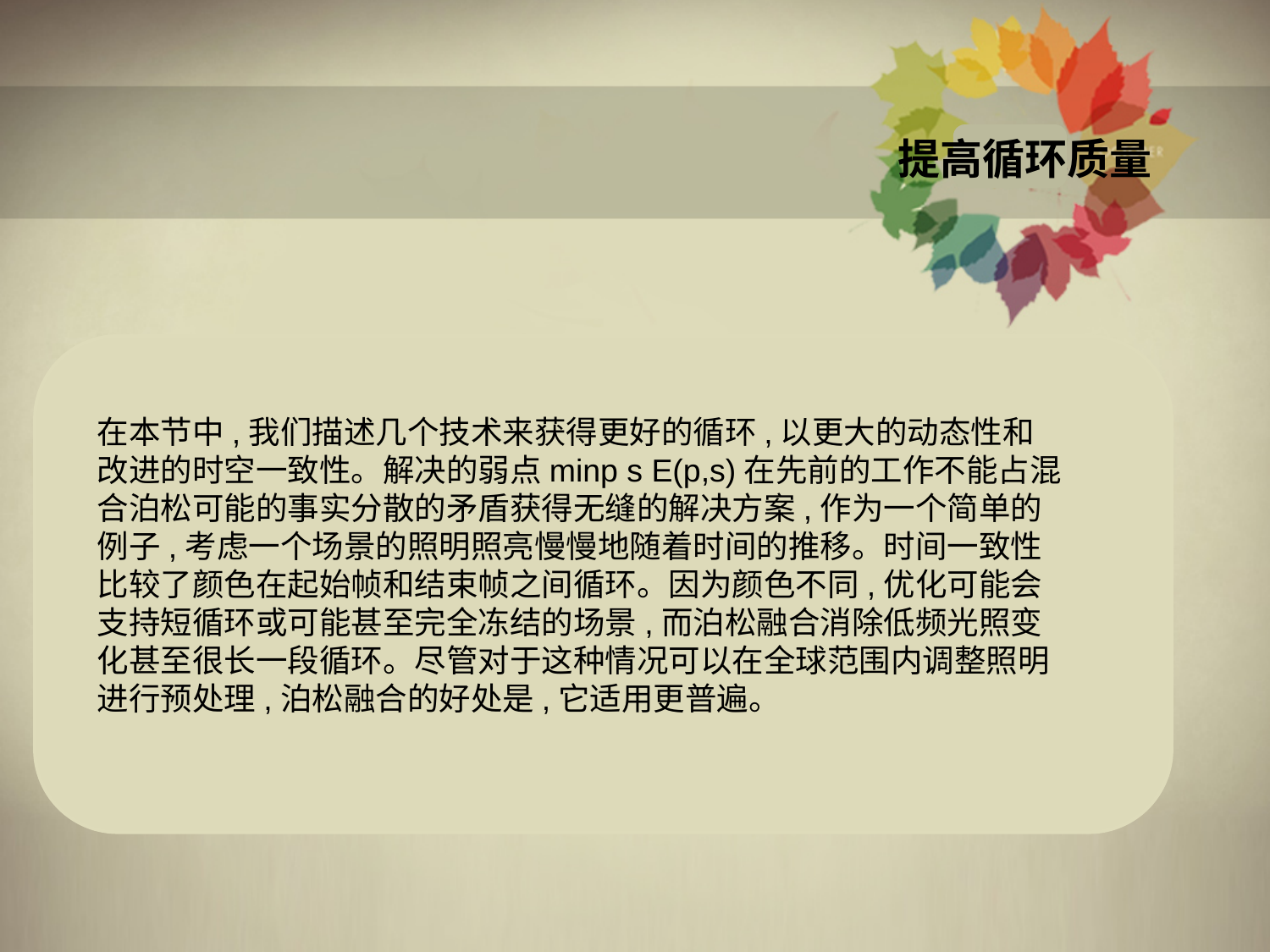

提高循环质量

在本节中,我们描述几个技术来获得更好的循环,以更大的动态性和改进的时空一致性。解决的弱点minp s E(p,s)在先前的工作不能占混合泊松可能的事实分散的矛盾获得无缝的解决方案,作为一个简单的例子,考虑一个场景的照明照亮慢慢地随着时间的推移。时间一致性比较了颜色在起始帧和结束帧之间循环。因为颜色不同,优化可能会支持短循环或可能甚至完全冻结的场景,而泊松融合消除低频光照变化甚至很长一段循环。尽管对于这种情况可以在全球范围内调整照明进行预处理,泊松融合的好处是,它适用更普遍。